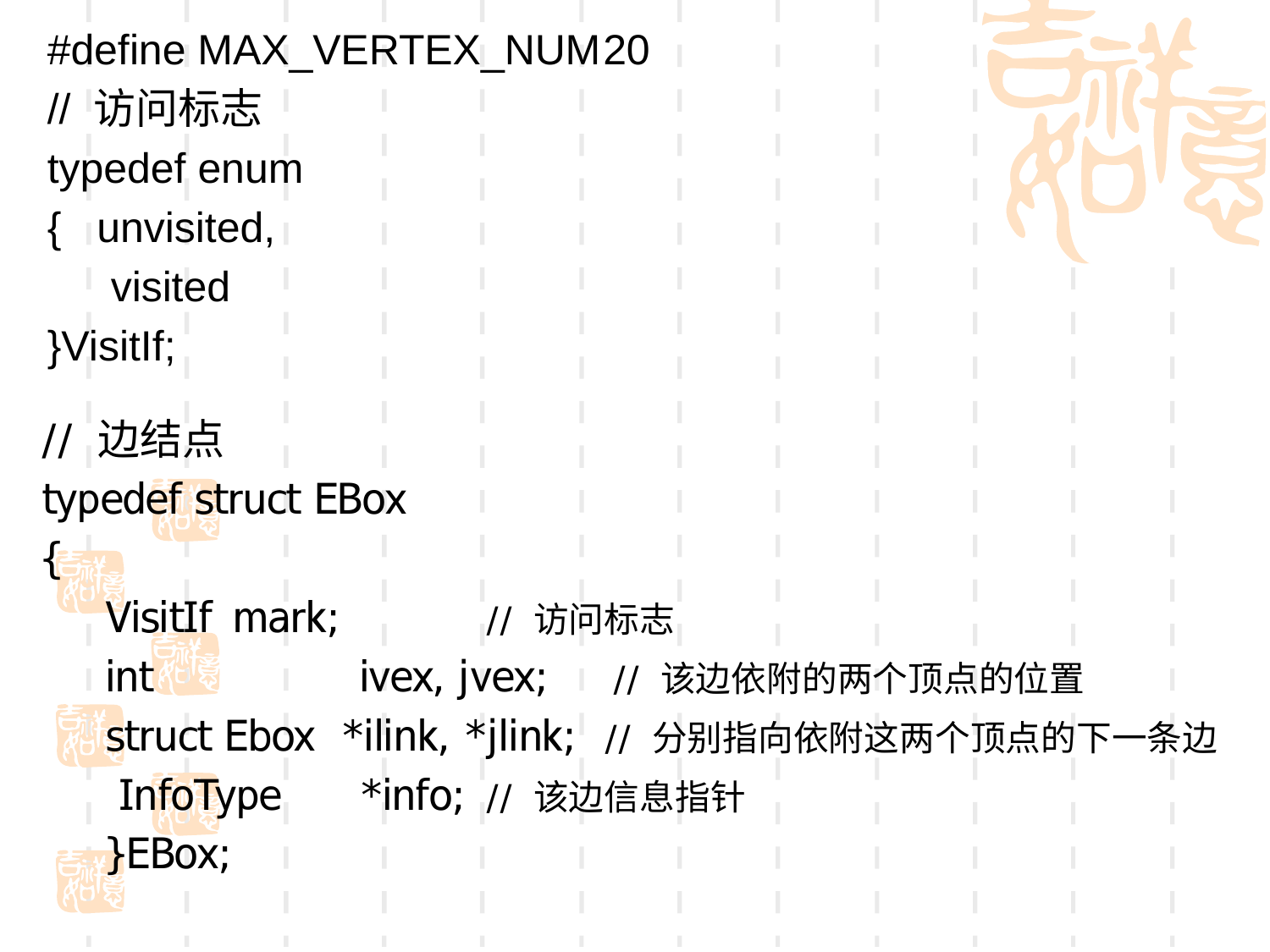

#define MAX_VERTEX_NUM	20
// 访问标志
typedef enum
{   unvisited,
visited
}VisitIf;
// 边结点
typedef struct EBox
{
VisitIf	mark;		// 访问标志
int		ivex, jvex;	// 该边依附的两个顶点的位置
struct Ebox  *ilink, *jlink;  // 分别指向依附这两个顶点的下一条边
 InfoType	*info;	// 该边信息指针
}EBox;